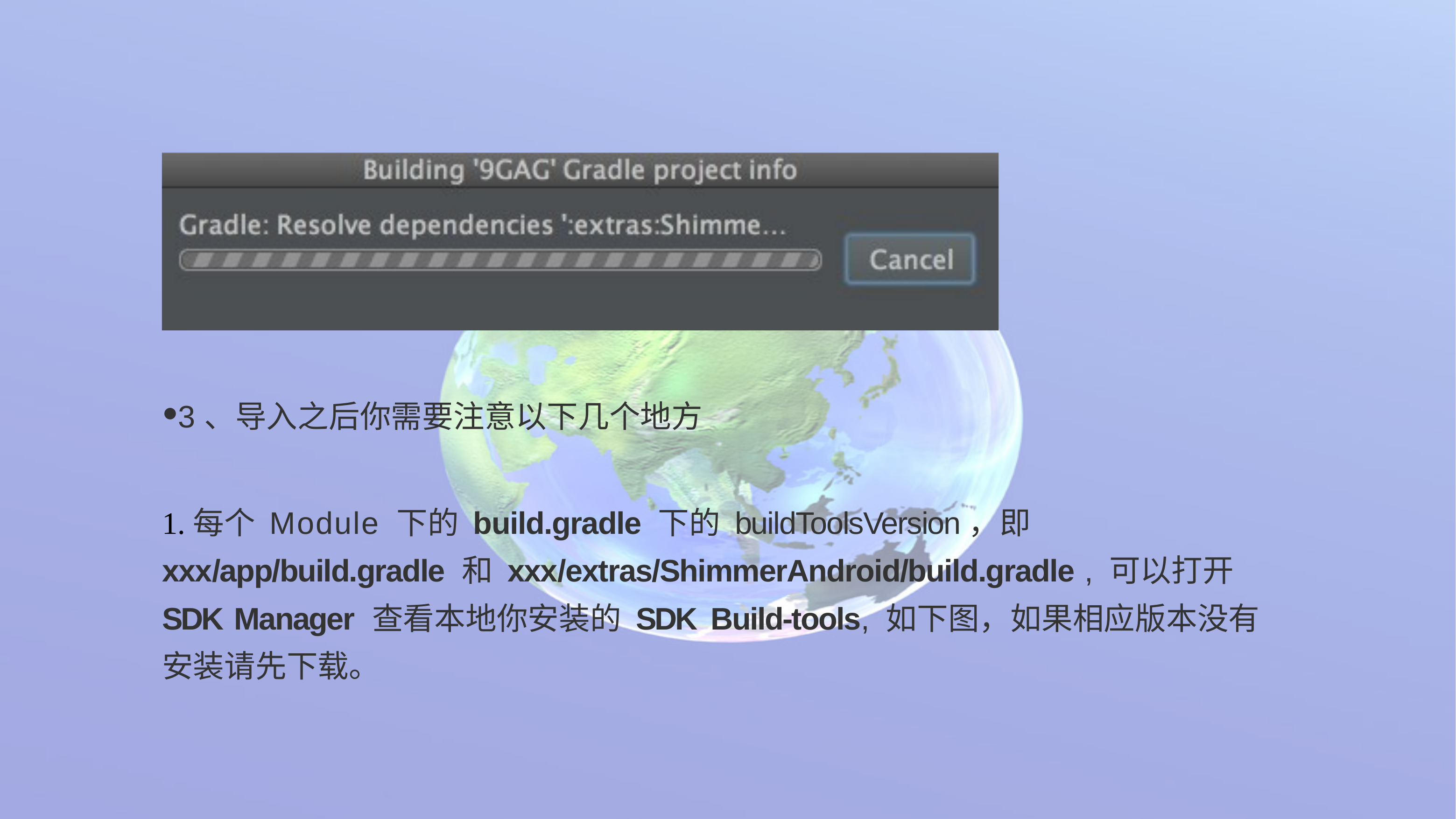

3、导入之后你需要注意以下几个地方

1.每个 Module 下的 build.gradle 下的 buildToolsVersion，即 xxx/app/build.gradle 和 xxx/extras/ShimmerAndroid/build.gradle , 可以打开 SDK Manager 查看本地你安装的 SDK  Build-tools, 如下图，如果相应版本没有安装请先下载。